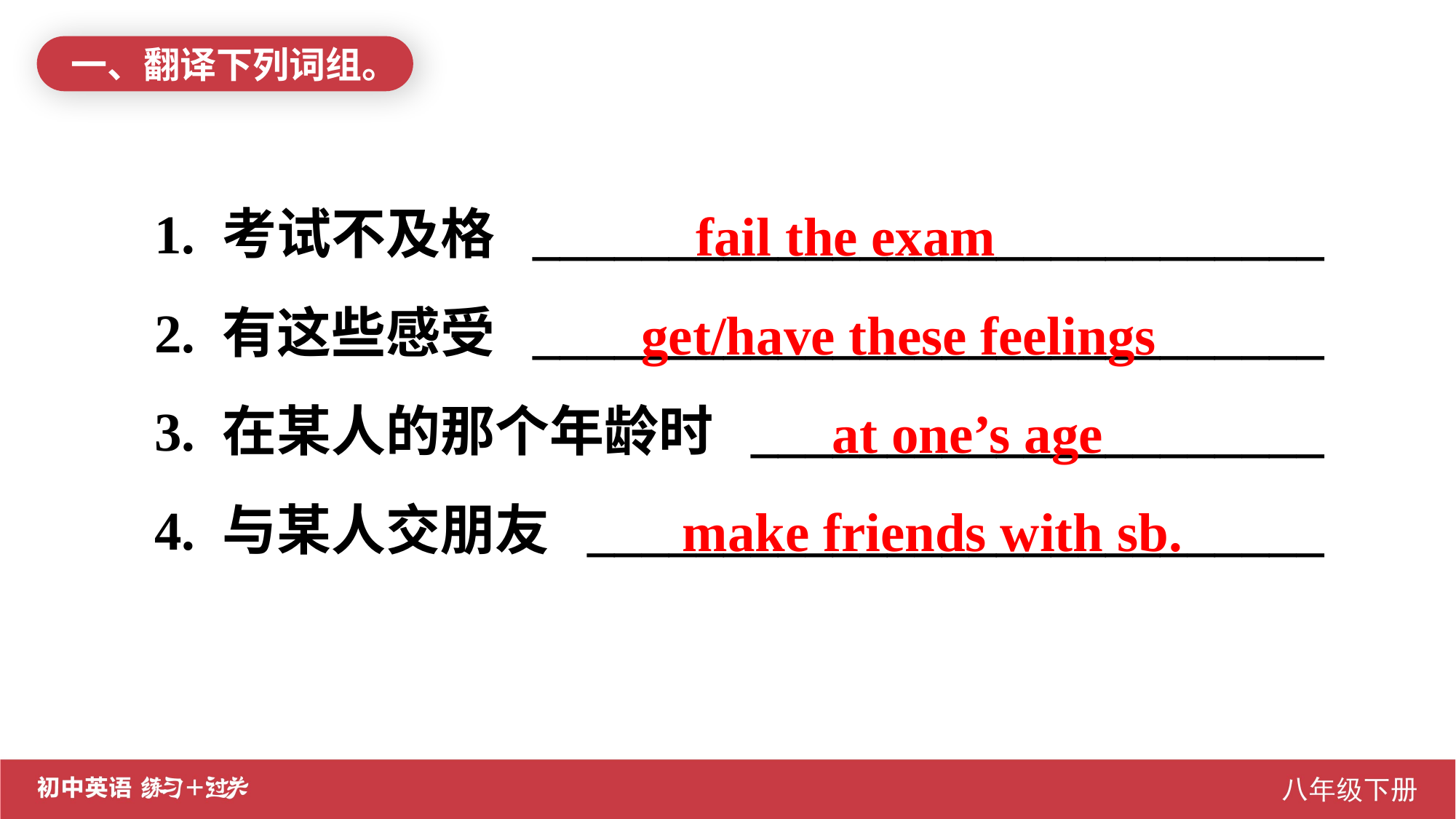

一、翻译下列词组。
1. 考试不及格  _____________________________
2. 有这些感受  _____________________________
3. 在某人的那个年龄时  _____________________
4. 与某人交朋友  ___________________________
    fail the exam
get/have these feelings
              at one’s age
   make friends with sb.